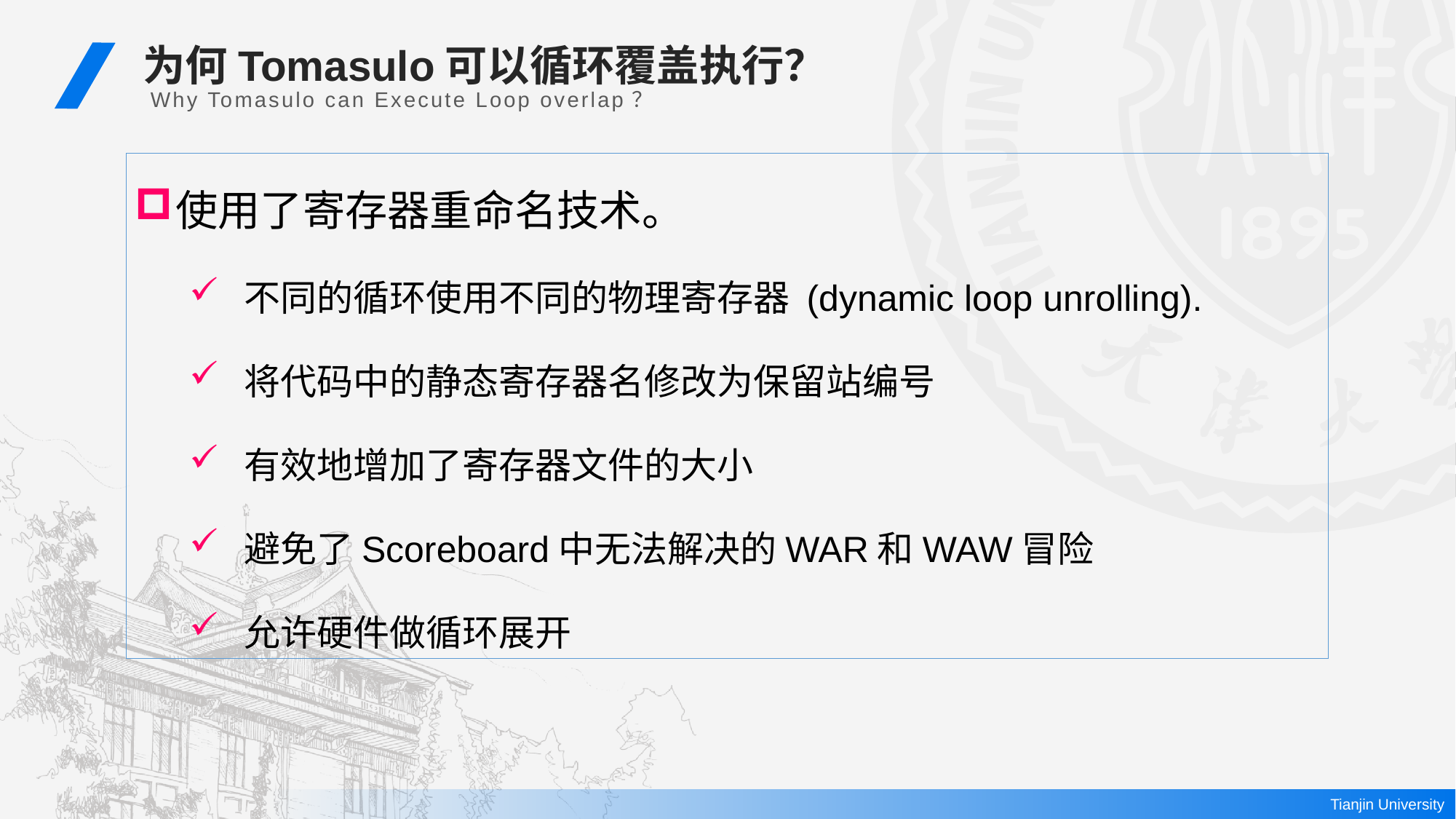

为何Tomasulo可以循环覆盖执行？
Why Tomasulo can Execute Loop overlap？
使用了寄存器重命名技术。
不同的循环使用不同的物理寄存器 (dynamic loop unrolling).
将代码中的静态寄存器名修改为保留站编号
有效地增加了寄存器文件的大小
避免了Scoreboard中无法解决的WAR和WAW冒险
允许硬件做循环展开